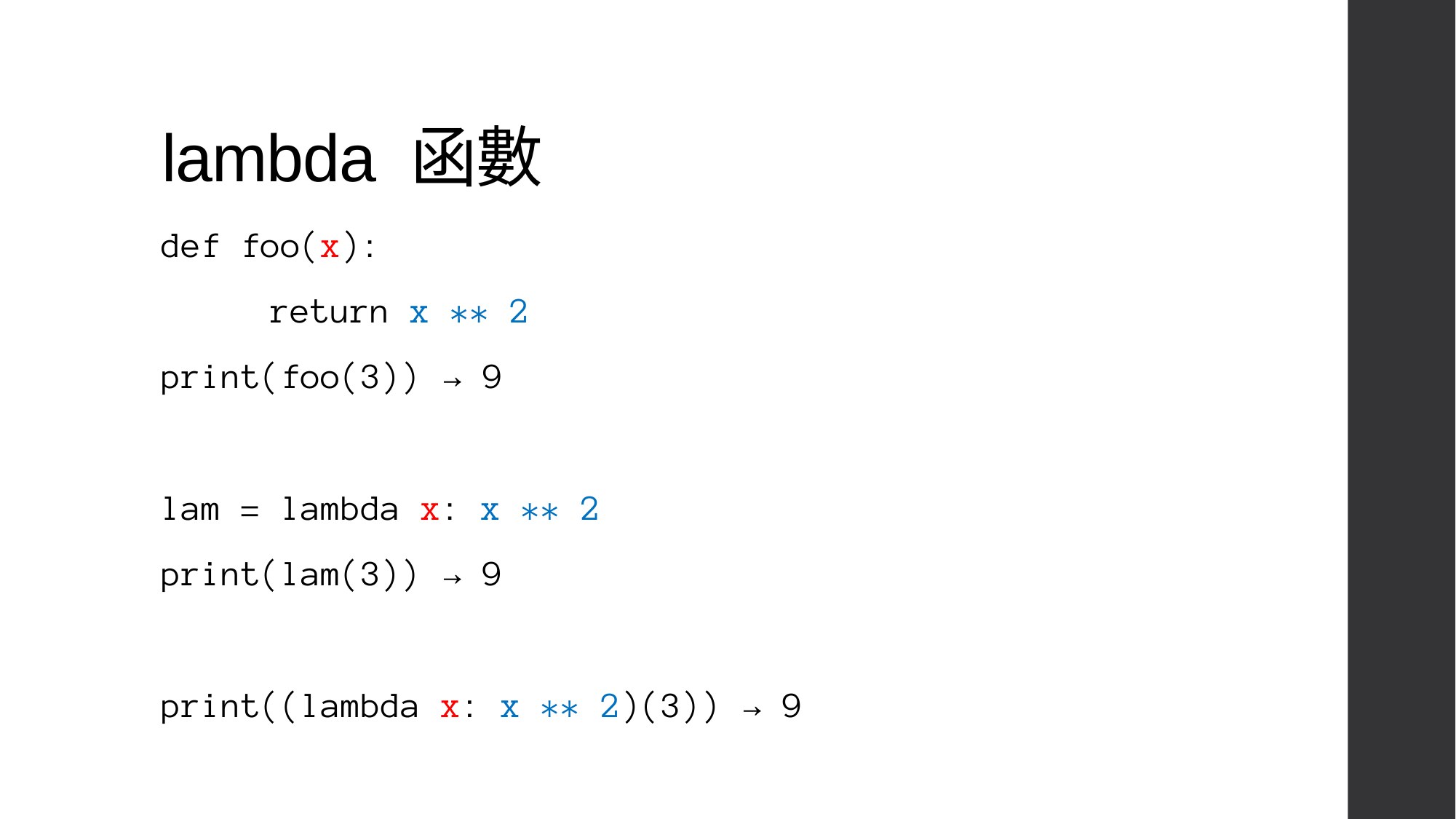

# lambda 函數
def foo(x):
	return x ** 2
print(foo(3)) → 9

lam = lambda x: x ** 2
print(lam(3)) → 9

print((lambda x: x ** 2)(3)) → 9